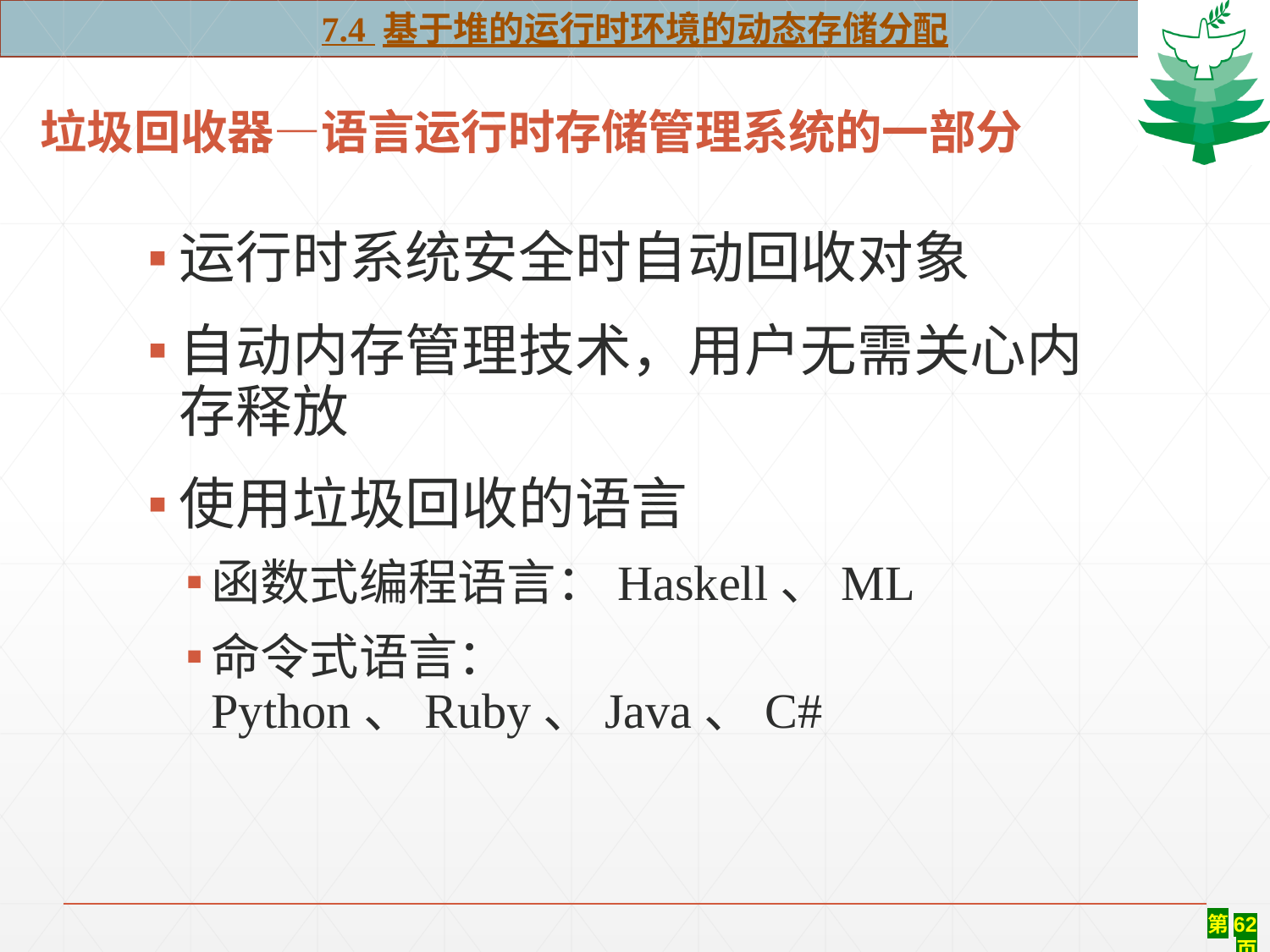

7.4 基于堆的运行时环境的动态存储分配
# 垃圾回收器—语言运行时存储管理系统的一部分
运行时系统安全时自动回收对象
自动内存管理技术，用户无需关心内存释放
使用垃圾回收的语言
函数式编程语言：Haskell、ML
命令式语言：Python、Ruby、Java、C#